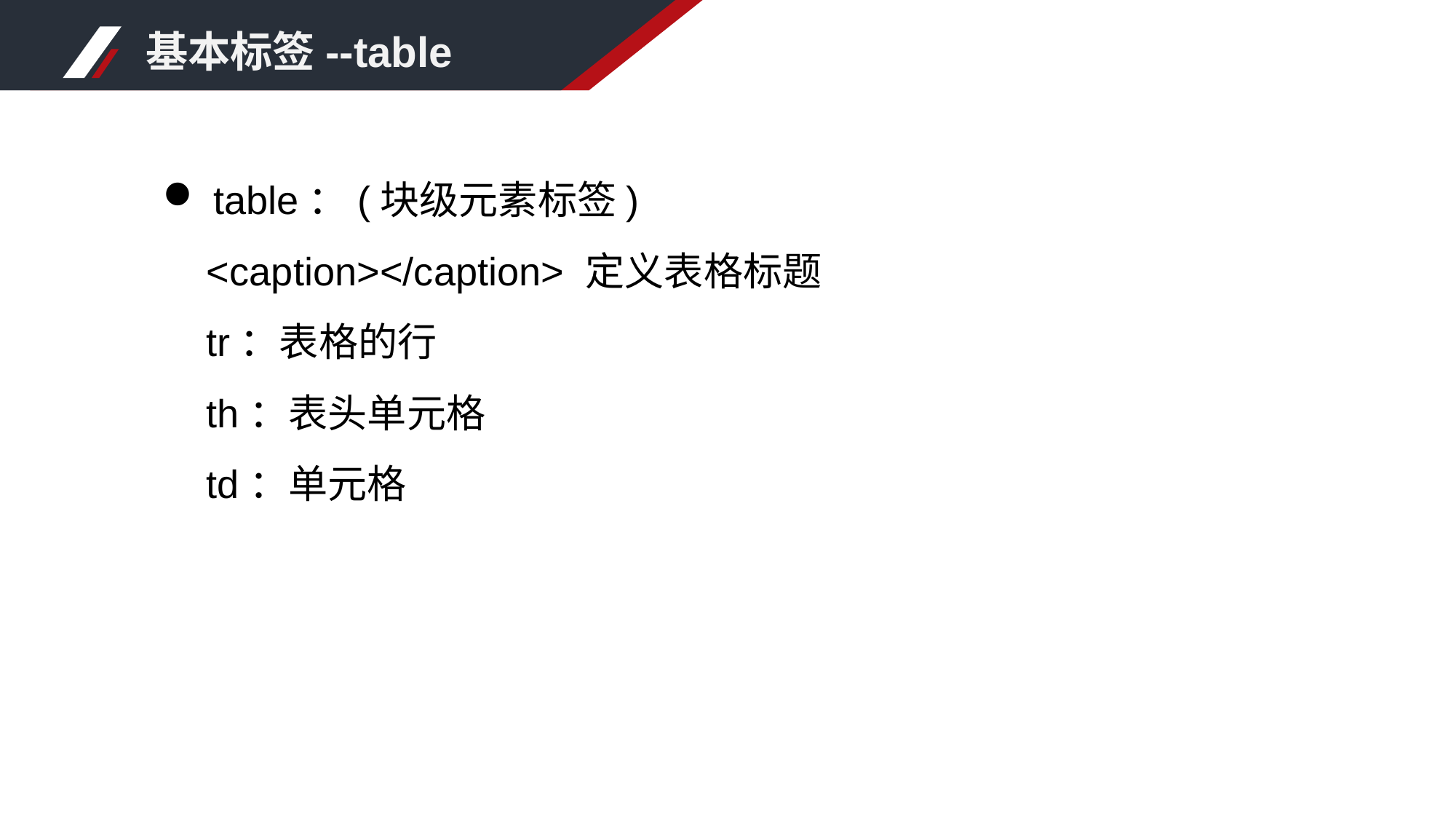

基本标签--table
 table：(块级元素标签)
    <caption></caption> 定义表格标题
    tr：表格的行
    th：表头单元格
    td：单元格